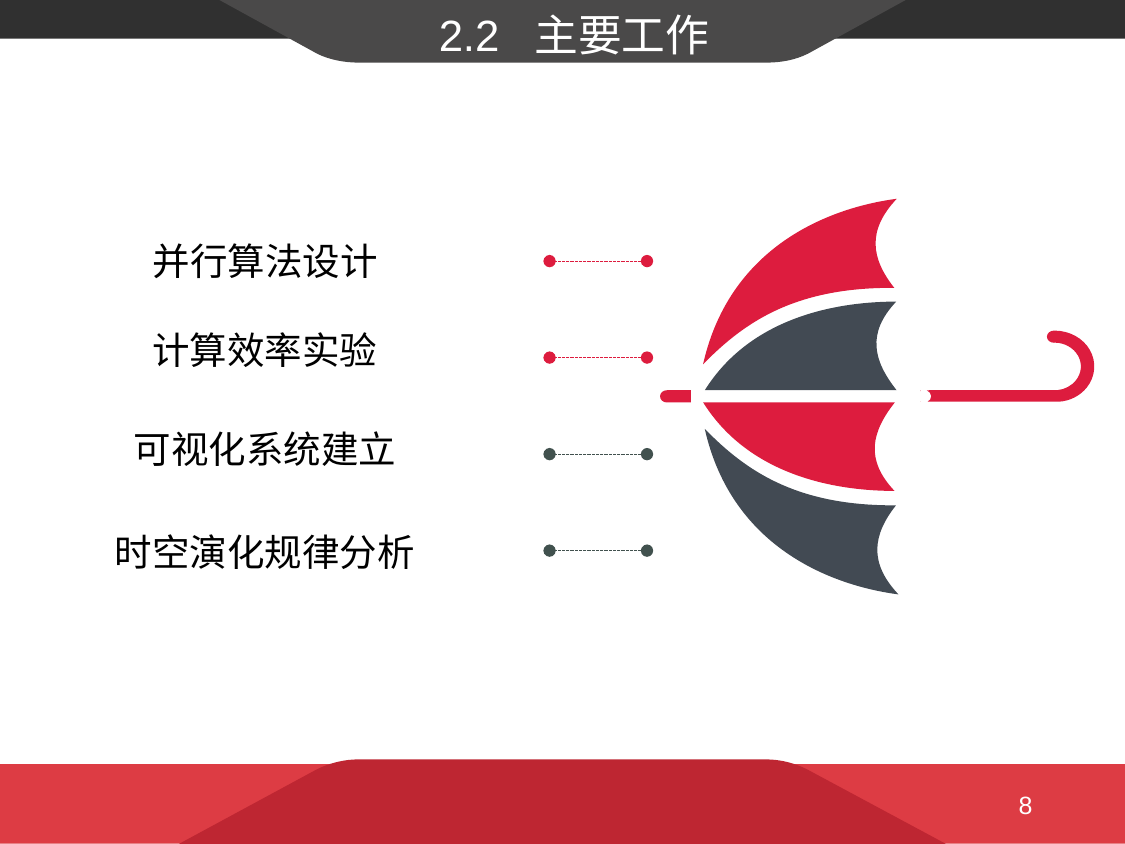

2.2  主要工作

并行算法设计
计算效率实验
可视化系统建立

时空演化规律分析

8